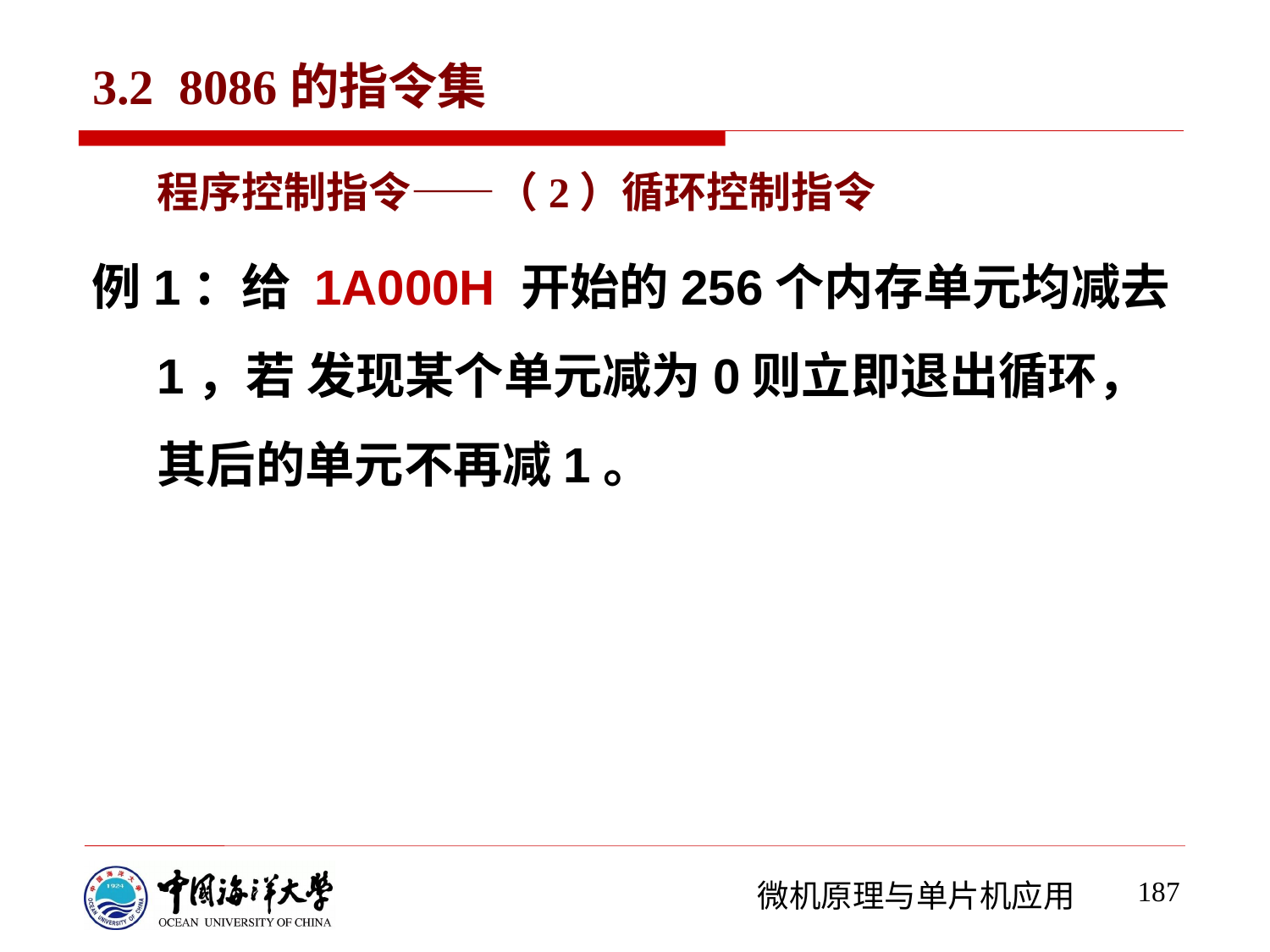

# 3.2  8086的指令集
程序控制指令——（2）循环控制指令
例1：给 1A000H 开始的256个内存单元均减去1，若 发现某个单元减为0则立即退出循环，其后的单元不再减1。
187